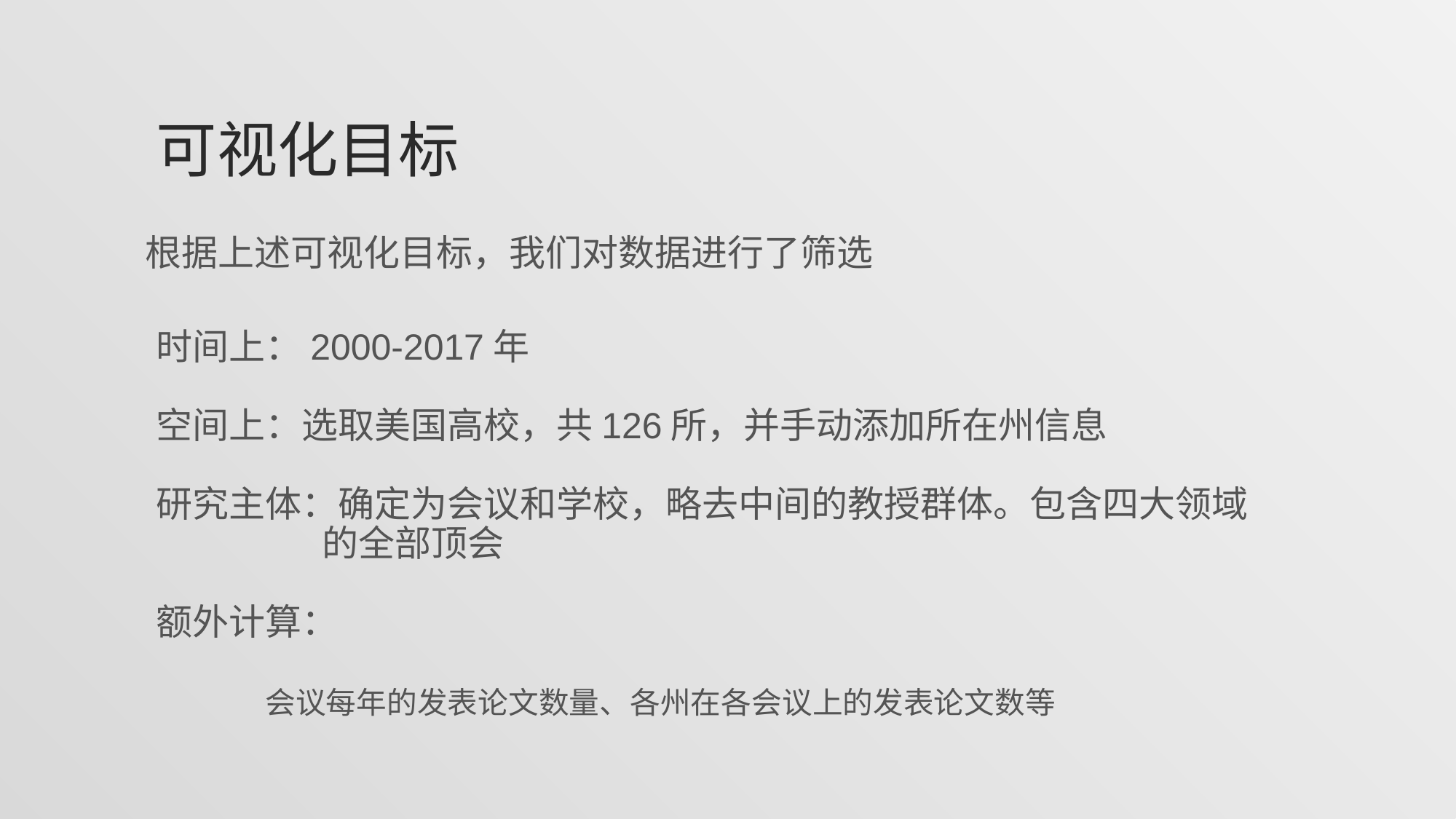

# 可视化目标
根据上述可视化目标，我们对数据进行了筛选
时间上：2000-2017年

空间上：选取美国高校，共126所，并手动添加所在州信息

研究主体：确定为会议和学校，略去中间的教授群体。包含四大领域	       的全部顶会

额外计算：

	会议每年的发表论文数量、各州在各会议上的发表论文数等